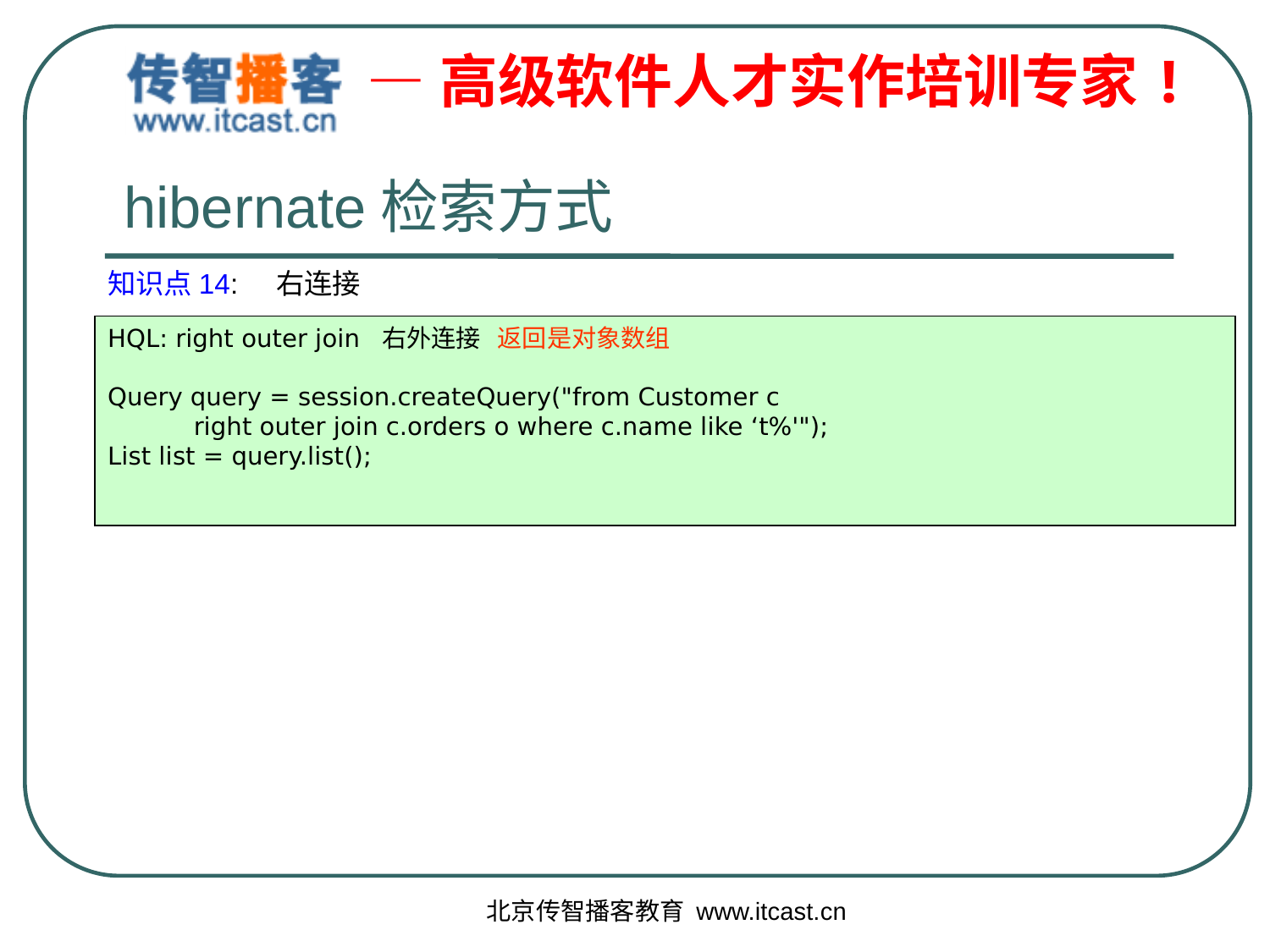

# hibernate检索方式
知识点14:    右连接
HQL: right outer join  右外连接   返回是对象数组

Query query = session.createQuery("from Customer c
           right outer join c.orders o where c.name like ‘t%'");
List list = query.list();
北京传智播客教育 www.itcast.cn